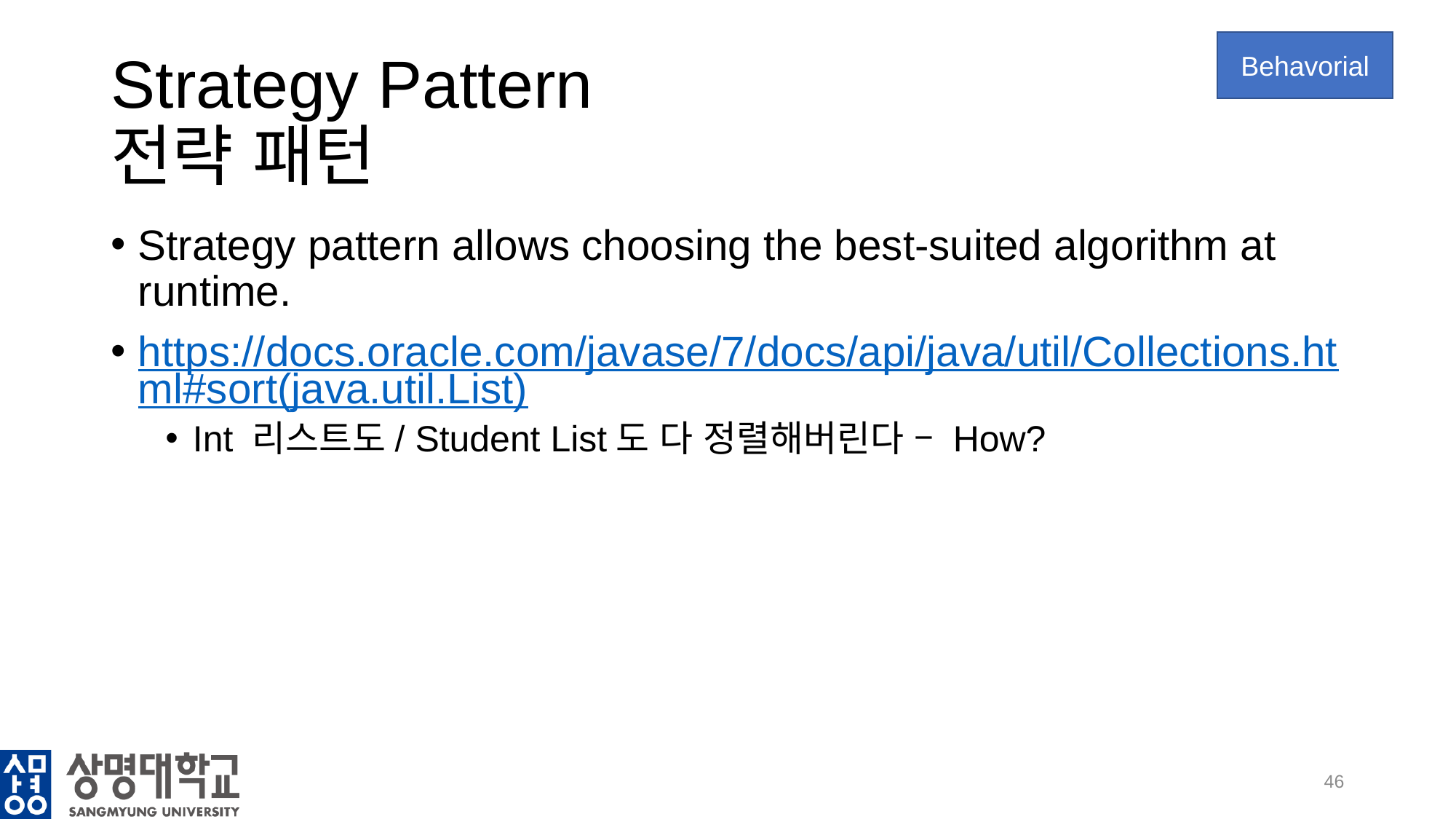

Behavorial
# Strategy Pattern 전략 패턴
Strategy pattern allows choosing the best-suited algorithm at runtime.
https://docs.oracle.com/javase/7/docs/api/java/util/Collections.html#sort(java.util.List)
Int 리스트도/ Student List도 다 정렬해버린다 – How?

46